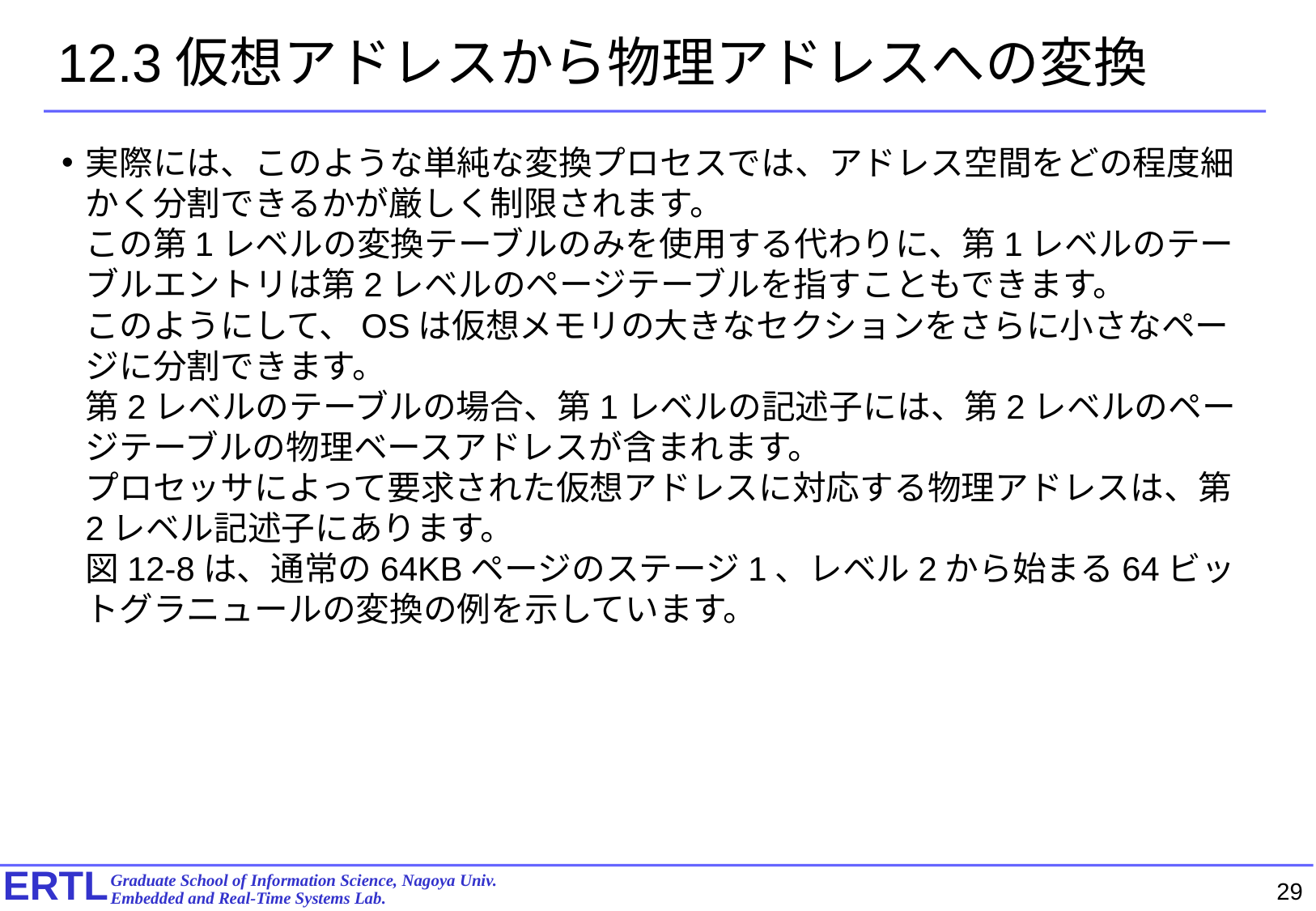

# 12.3仮想アドレスから物理アドレスへの変換
実際には、このような単純な変換プロセスでは、アドレス空間をどの程度細かく分割できるかが厳しく制限されます。
この第1レベルの変換テーブルのみを使用する代わりに、第1レベルのテーブルエントリは第2レベルのページテーブルを指すこともできます。
このようにして、OSは仮想メモリの大きなセクションをさらに小さなページに分割できます。
第2レベルのテーブルの場合、第1レベルの記述子には、第2レベルのページテーブルの物理ベースアドレスが含まれます。
プロセッサによって要求された仮想アドレスに対応する物理アドレスは、第2レベル記述子にあります。
図12-8は、通常の64KBページのステージ1、レベル2から始まる64ビットグラニュールの変換の例を示しています。

29